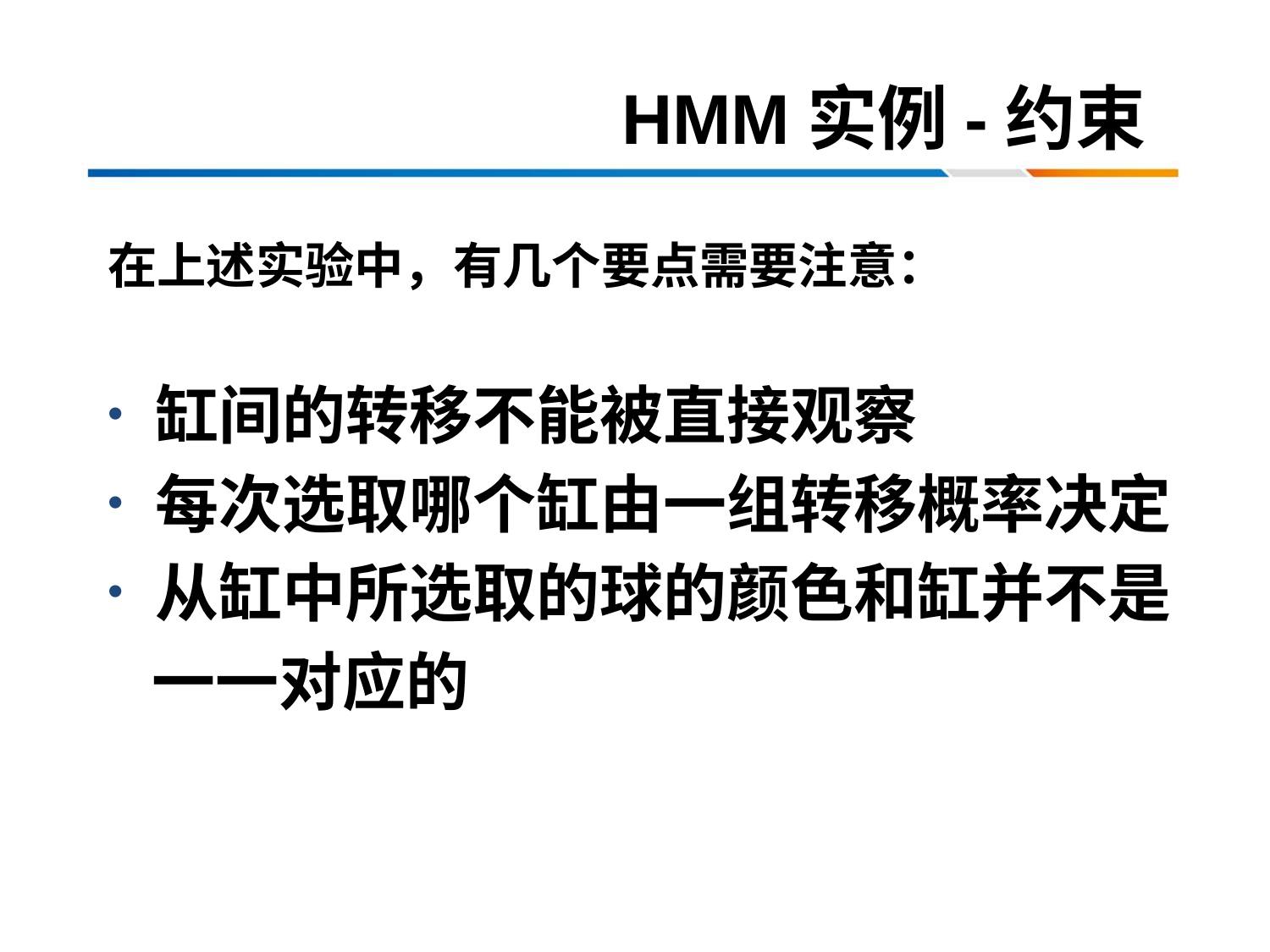

# HMM实例-约束
在上述实验中，有几个要点需要注意：

缸间的转移不能被直接观察
每次选取哪个缸由一组转移概率决定
从缸中所选取的球的颜色和缸并不是
  一一对应的